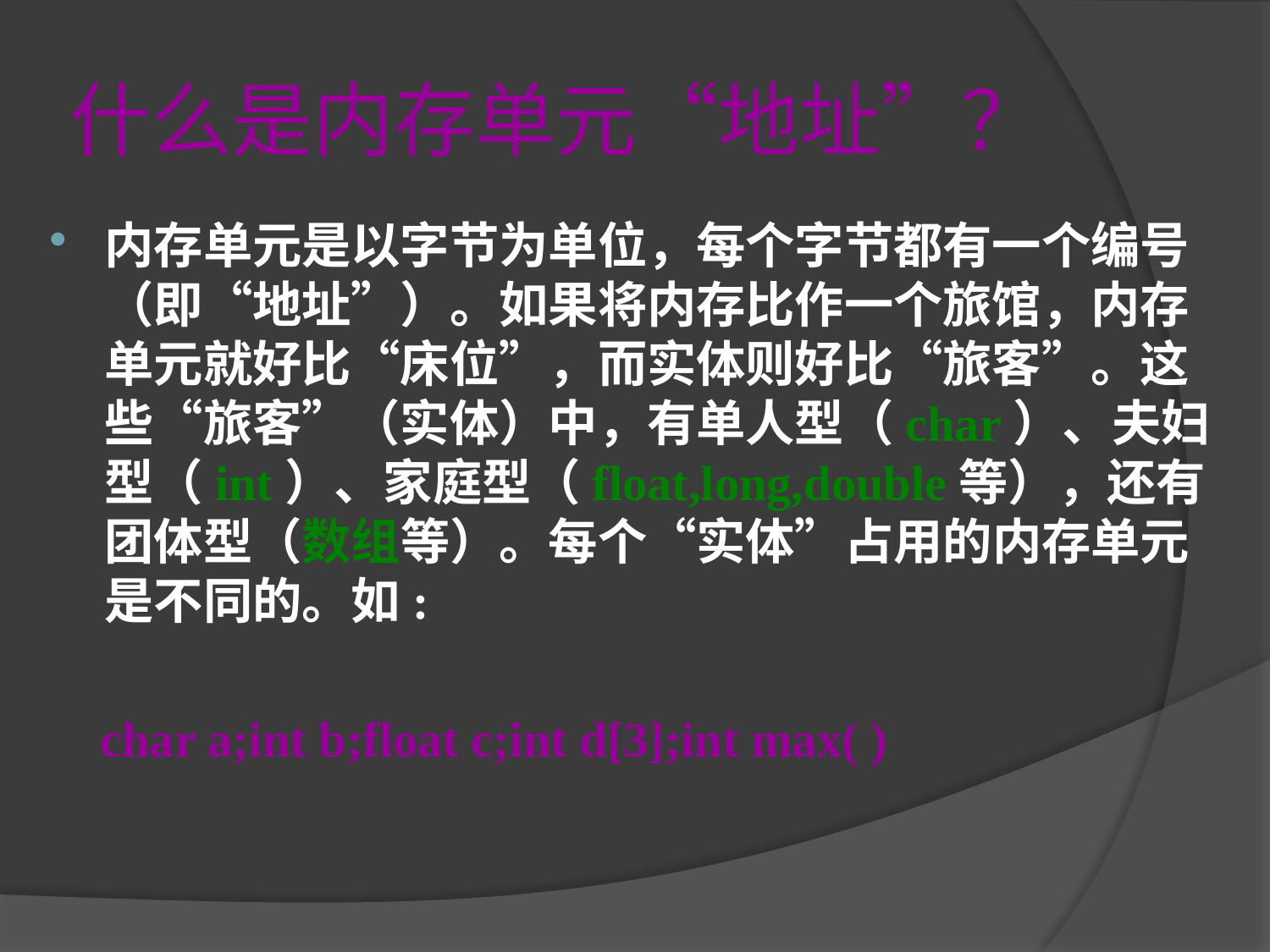

# 什么是内存单元“地址”？
内存单元是以字节为单位，每个字节都有一个编号（即“地址”）。如果将内存比作一个旅馆，内存单元就好比“床位”，而实体则好比“旅客”。这些“旅客”（实体）中，有单人型（char）、夫妇型（int）、家庭型（float,long,double等），还有团体型（数组等）。每个“实体”占用的内存单元是不同的。如:

    char a;int b;float c;int d[3];int max( )